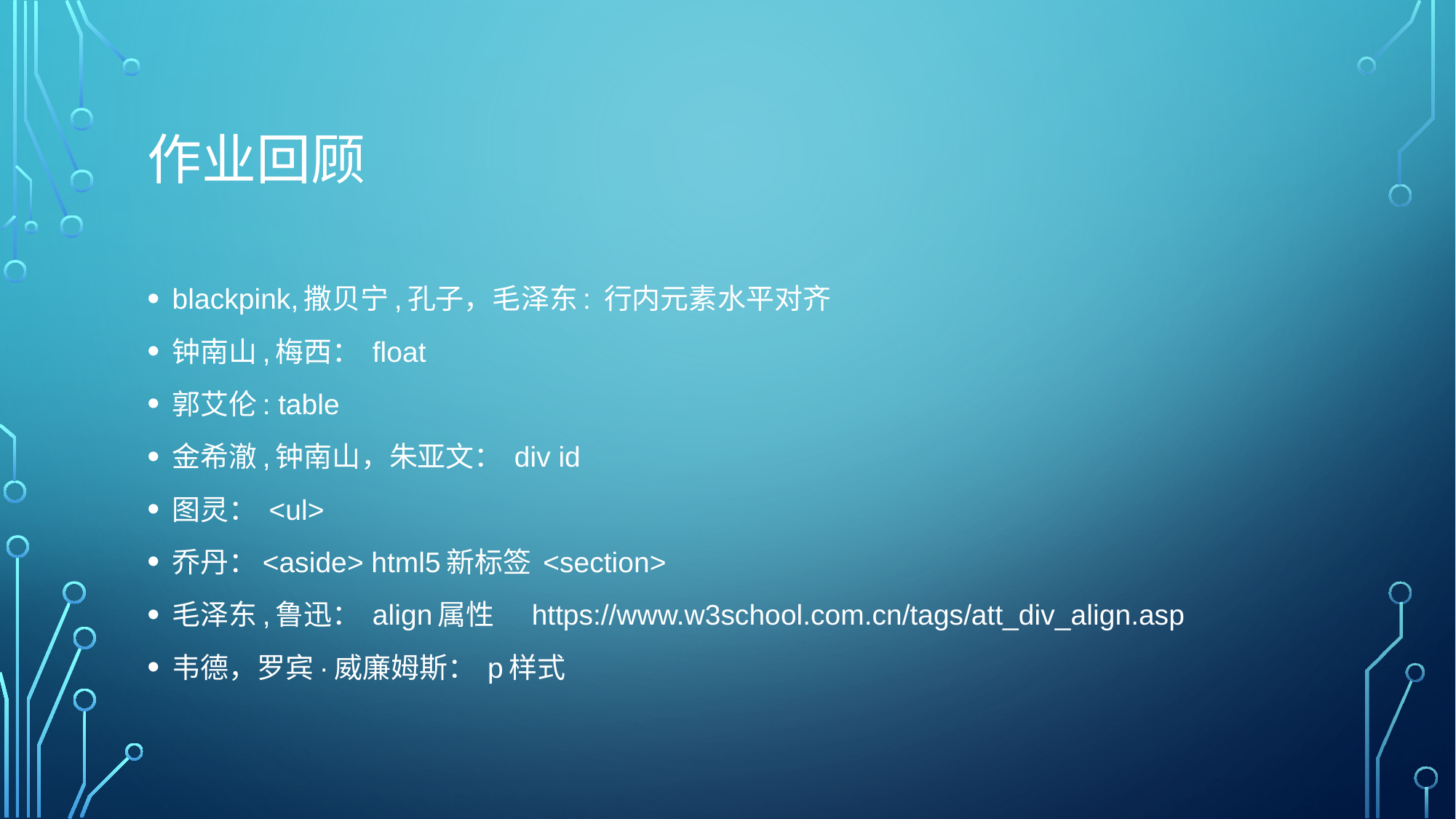

# 作业回顾
blackpink,撒贝宁,孔子，毛泽东: 行内元素水平对齐
钟南山,梅西： float
郭艾伦: table
金希澈,钟南山，朱亚文： div id
图灵： <ul>
乔丹：<aside> html5新标签 <section>
毛泽东,鲁迅： align属性     https://www.w3school.com.cn/tags/att_div_align.asp
韦德，罗宾·威廉姆斯： p样式